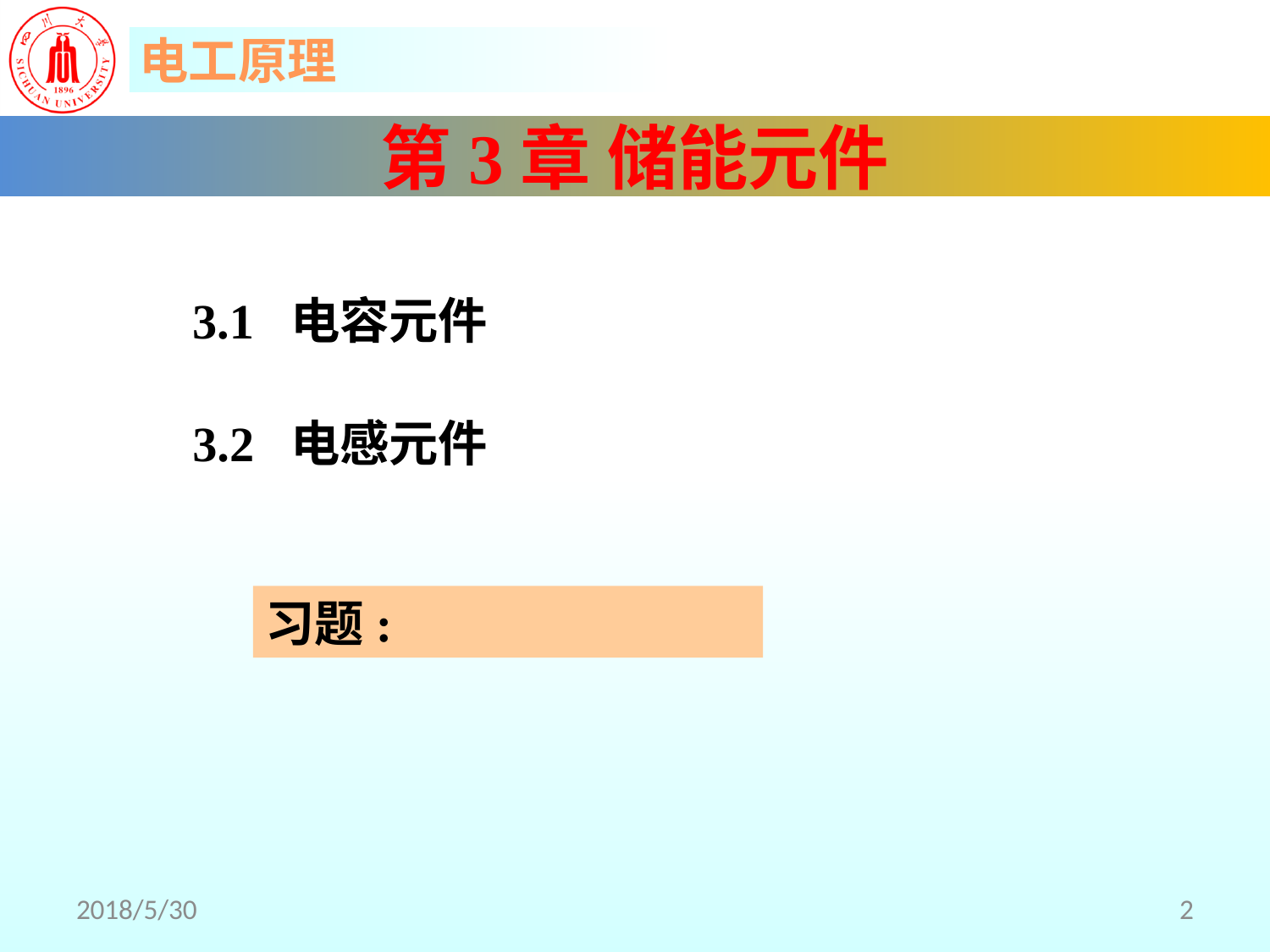

第3章 储能元件
3.1  电容元件
3.2  电感元件
习题:
2018/5/30
2